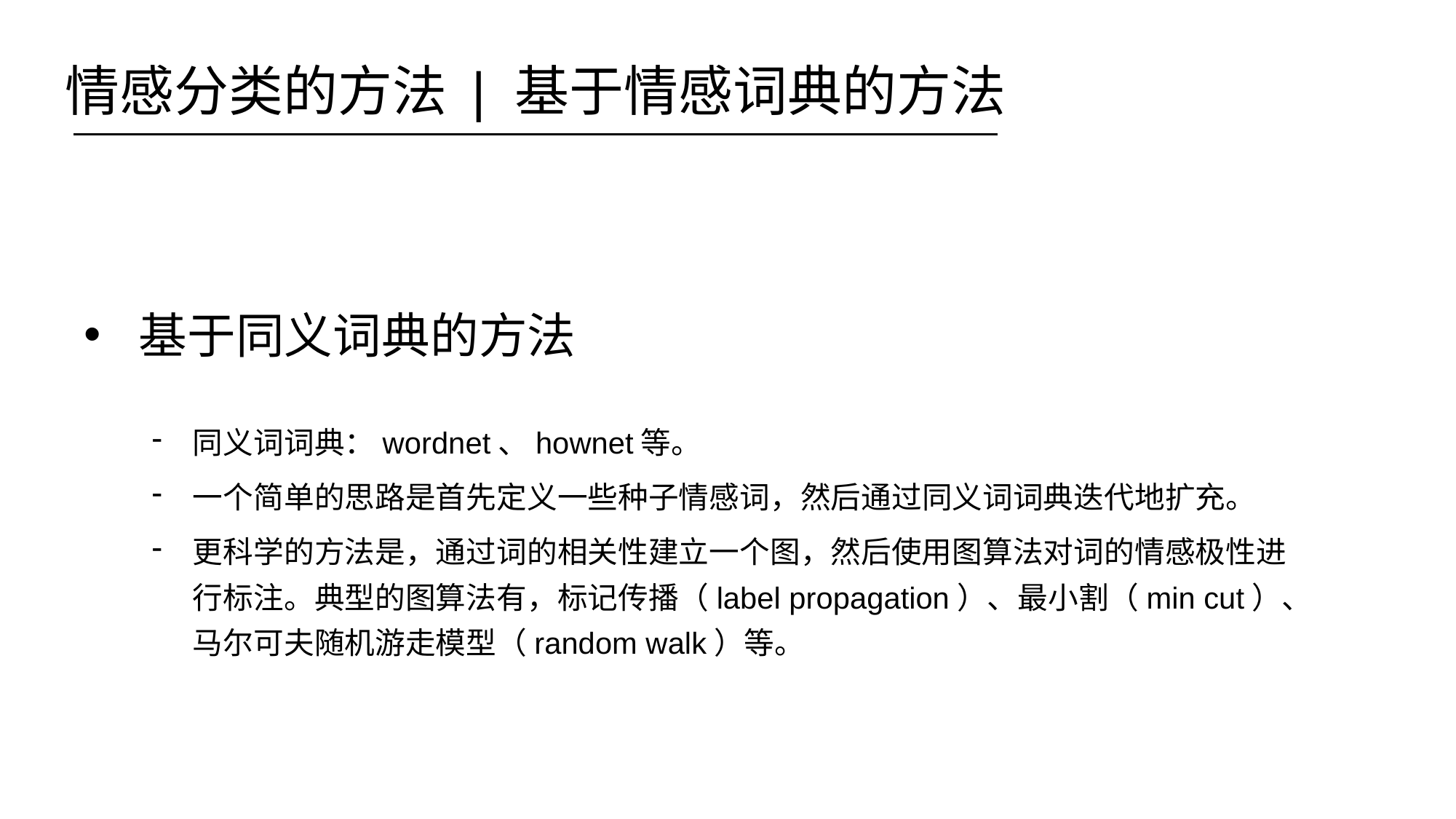

情感分类的方法 | 基于情感词典的方法
基于同义词典的方法
同义词词典：wordnet、hownet等。
一个简单的思路是首先定义一些种子情感词，然后通过同义词词典迭代地扩充。
更科学的方法是，通过词的相关性建立一个图，然后使用图算法对词的情感极性进行标注。典型的图算法有，标记传播（label propagation）、最小割（min cut）、马尔可夫随机游走模型（random walk）等。